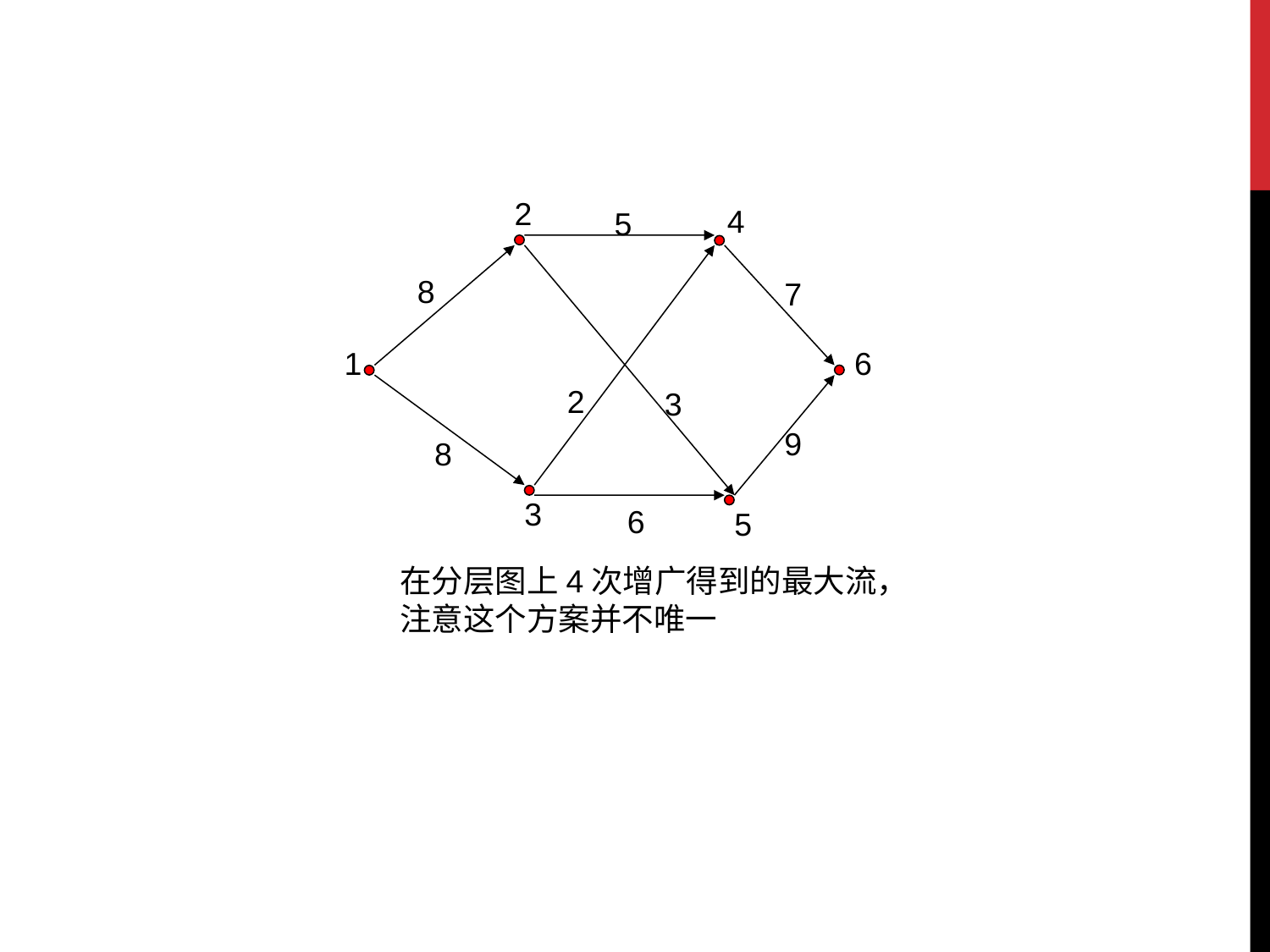

2
4
5

8
7
1
6

2

3
9
8

3

6

5
在分层图上4次增广得到的最大流，
注意这个方案并不唯一